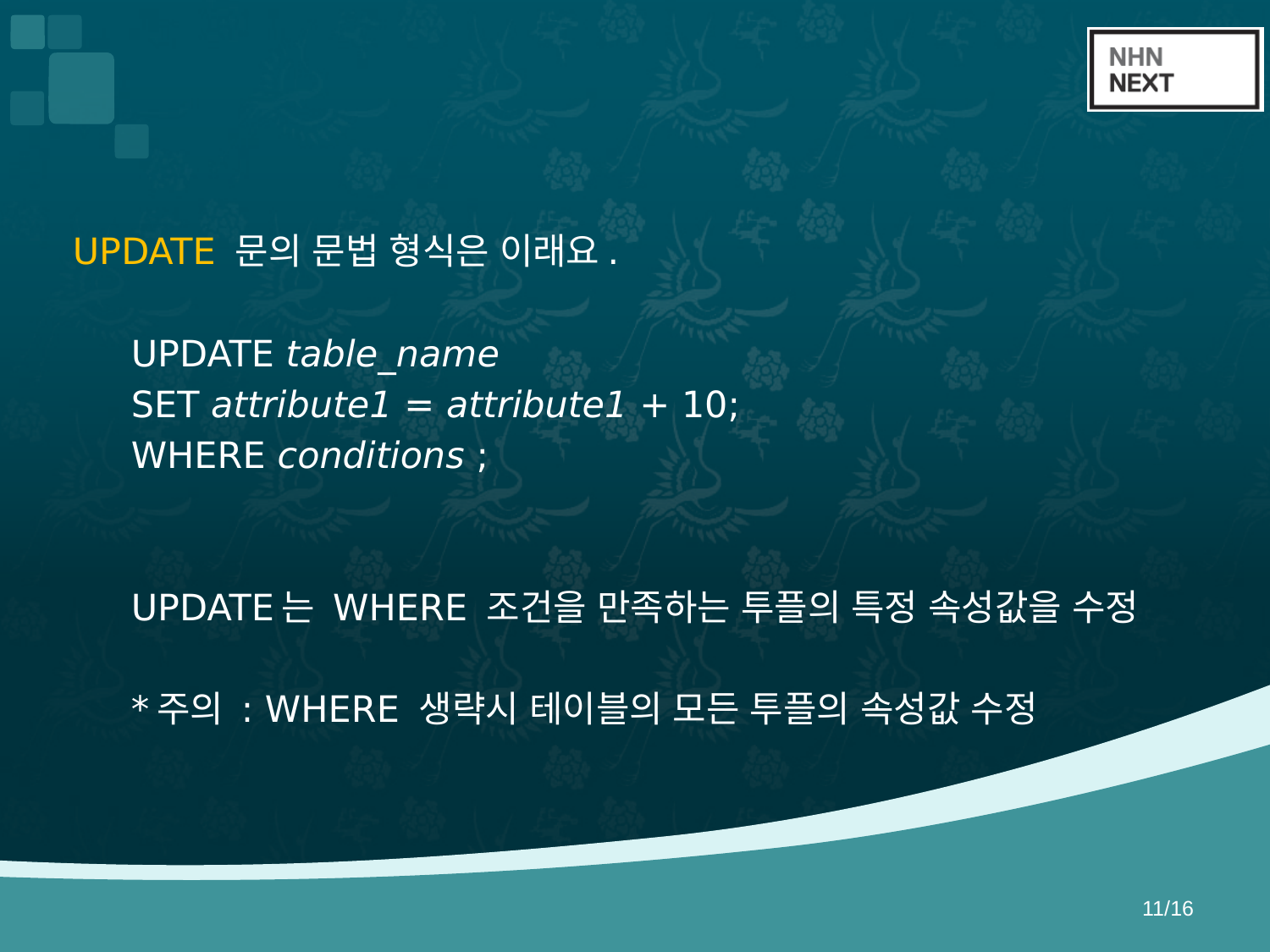

#
UPDATE 문의 문법 형식은 이래요.

UPDATE table_name
SET attribute1 = attribute1 + 10;
WHERE conditions ;

UPDATE는 WHERE 조건을 만족하는 투플의 특정 속성값을 수정

*주의 : WHERE 생략시 테이블의 모든 투플의 속성값 수정

11/16